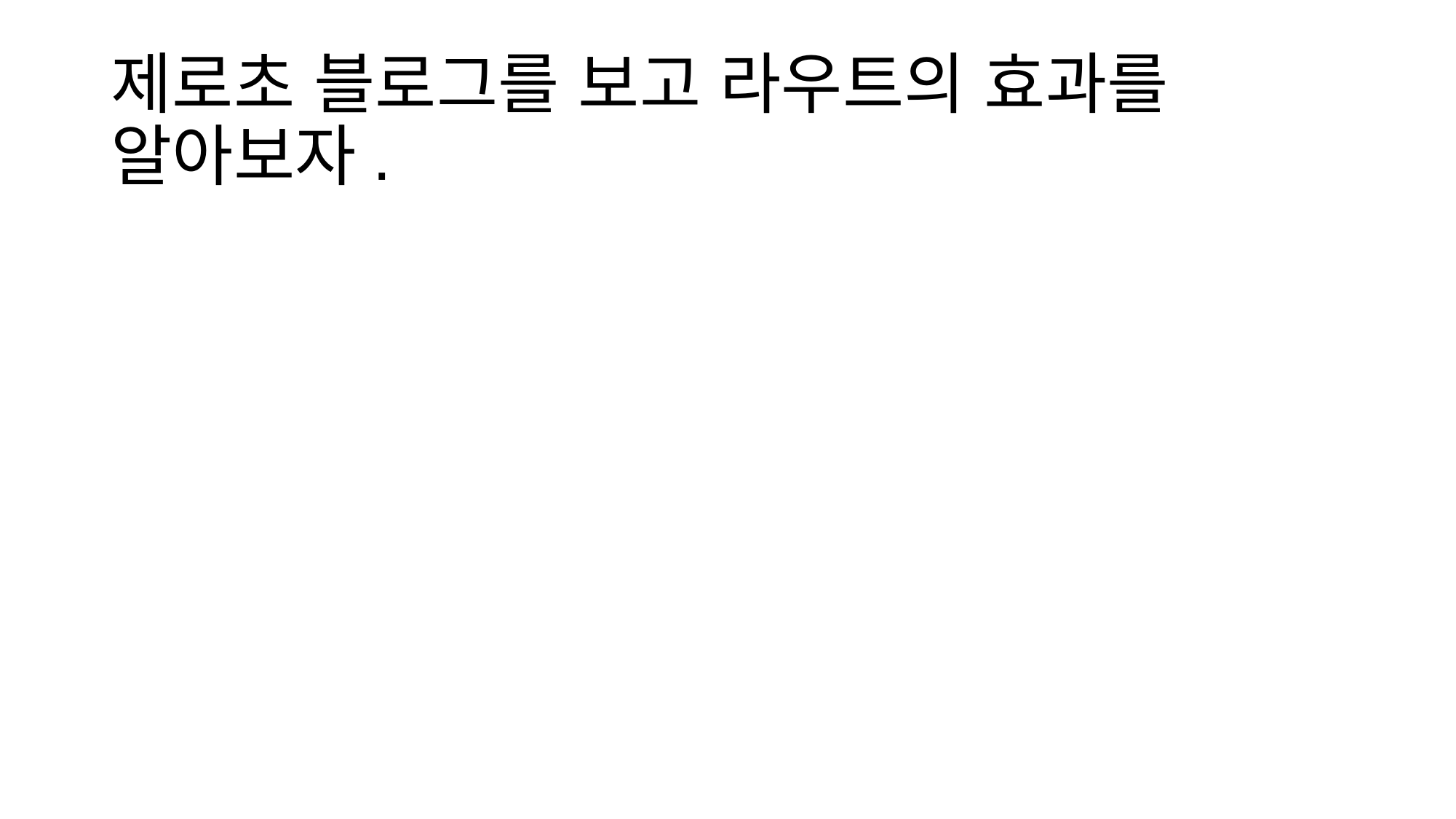

# 제로초 블로그를 보고 라우트의 효과를 알아보자.